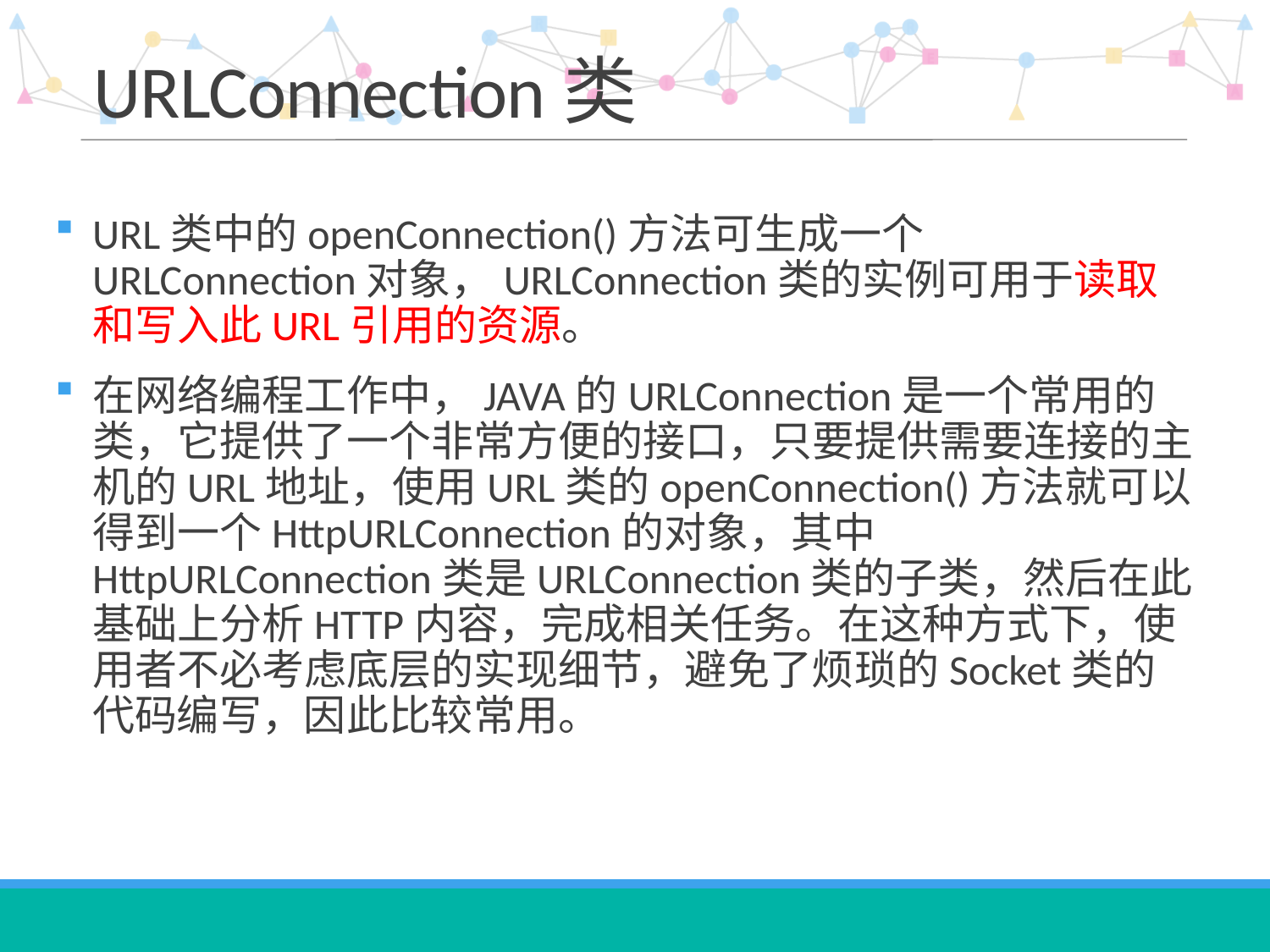

# URLConnection类
URL类中的openConnection()方法可生成一个URLConnection对象，URLConnection类的实例可用于读取和写入此URL引用的资源。
在网络编程工作中，JAVA的URLConnection是一个常用的类，它提供了一个非常方便的接口，只要提供需要连接的主机的URL地址，使用URL类的openConnection()方法就可以得到一个HttpURLConnection的对象，其中HttpURLConnection类是URLConnection类的子类，然后在此基础上分析HTTP内容，完成相关任务。在这种方式下，使用者不必考虑底层的实现细节，避免了烦琐的Socket类的代码编写，因此比较常用。